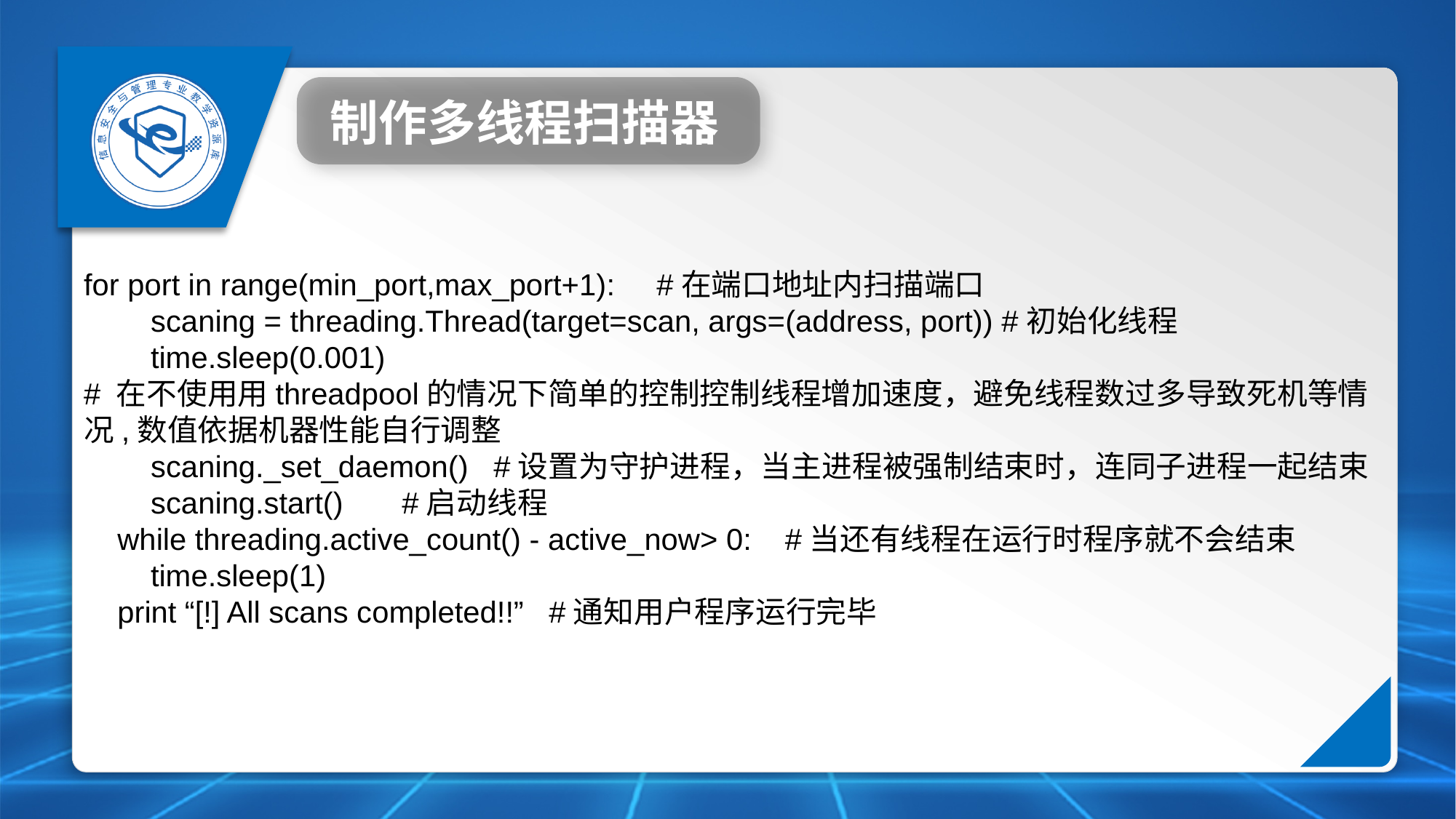

制作多线程扫描器
for port in range(min_port,max_port+1):     #在端口地址内扫描端口
        scaning = threading.Thread(target=scan, args=(address, port)) #初始化线程
        time.sleep(0.001)
# 在不使用用threadpool的情况下简单的控制控制线程增加速度，避免线程数过多导致死机等情况,数值依据机器性能自行调整
        scaning._set_daemon()   #设置为守护进程，当主进程被强制结束时，连同子进程一起结束
        scaning.start()       #启动线程
    while threading.active_count() - active_now> 0:    #当还有线程在运行时程序就不会结束
        time.sleep(1)
    print “[!] All scans completed!!”   #通知用户程序运行完毕